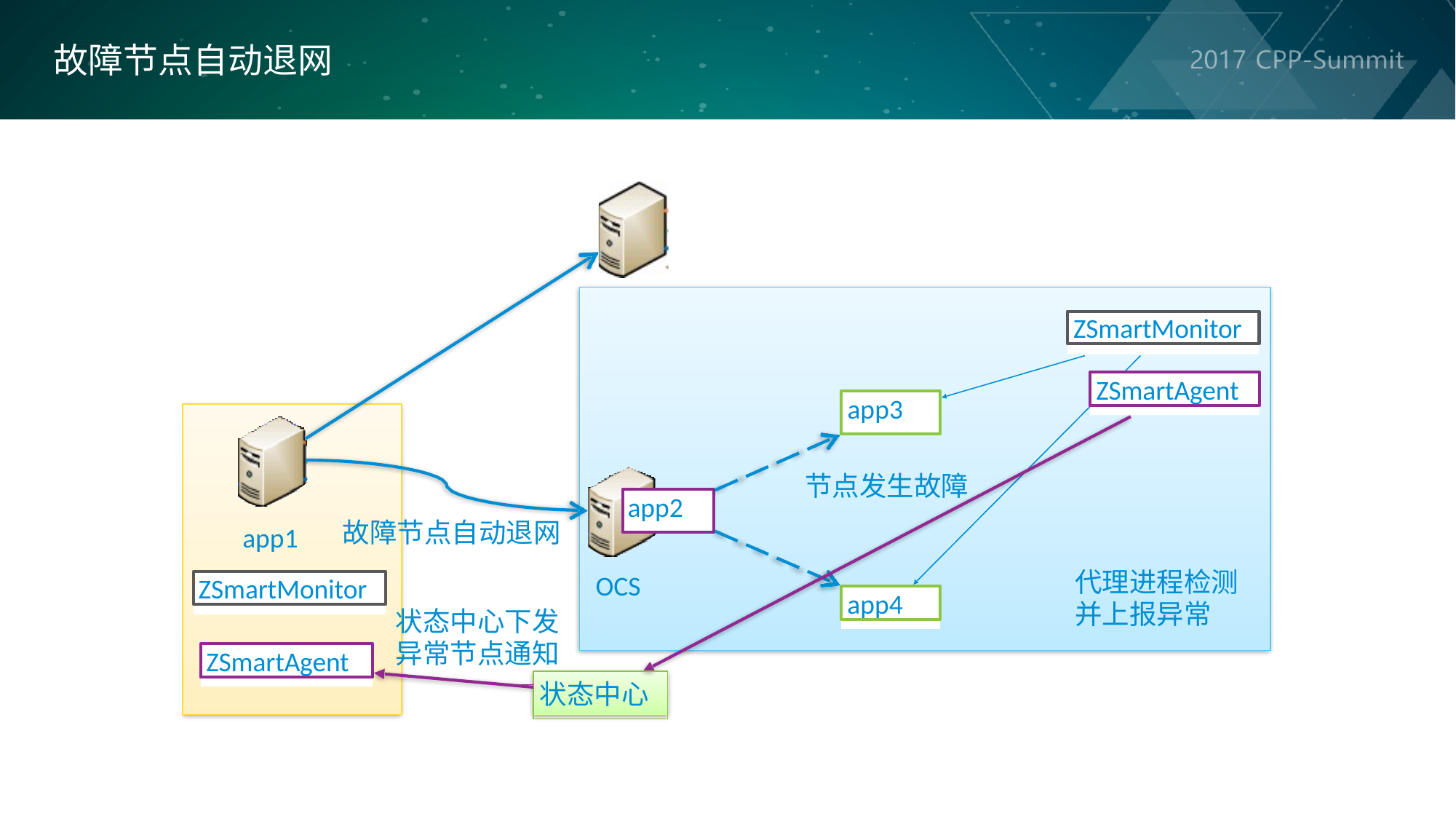

故障节点自动退网

ZSmartMonitor

ZSmartAgent

app3

节点发生故障
app2

故障节点自动退网
app1

代理进程检测 并上报异常
OCS

ZSmartMonitor

app4

状态中心下发 异常节点通知

ZSmartAgent

|  | 状态中心 |
| --- | --- |
|  |  |